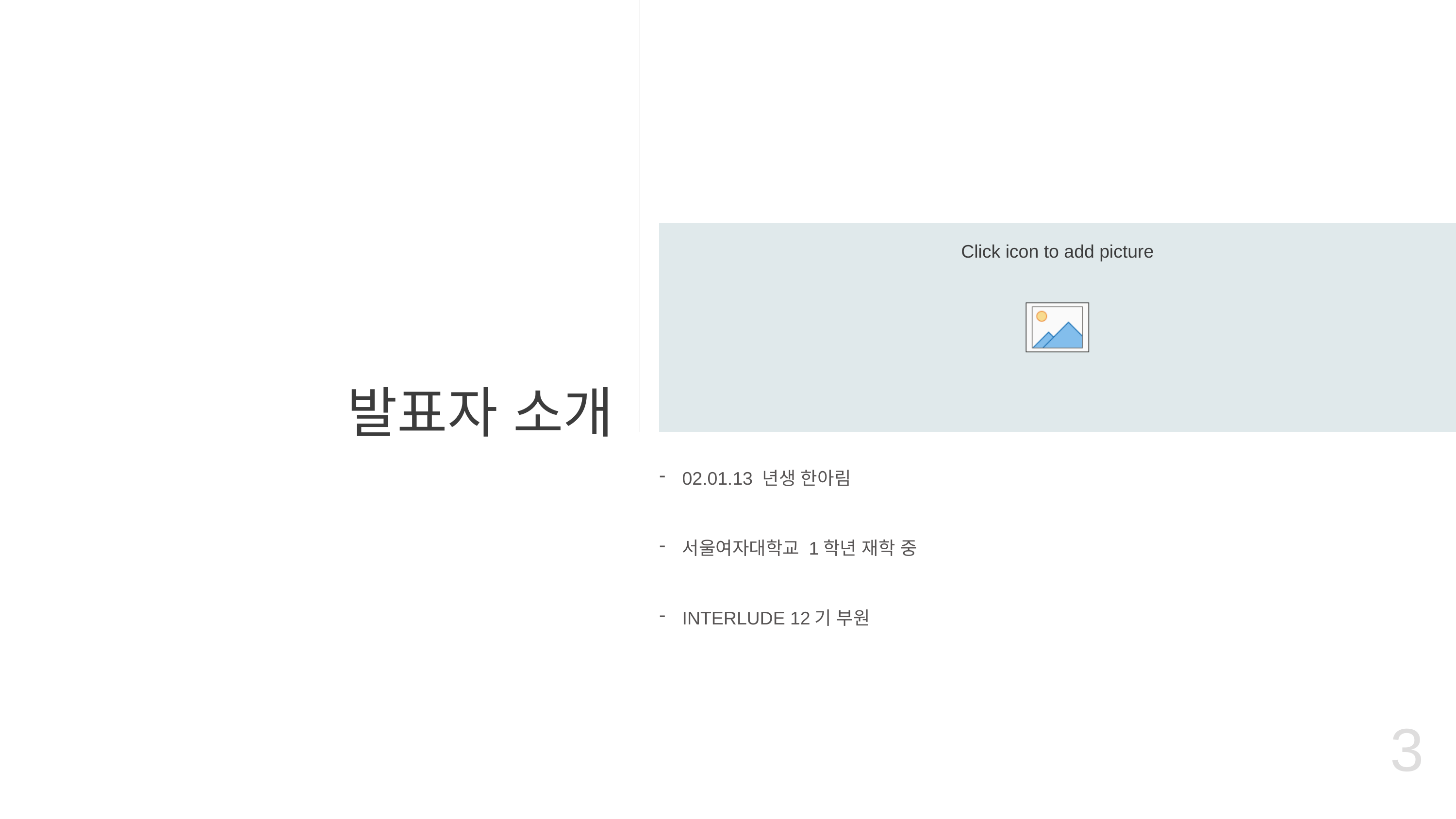

# 발표자 소개
02.01.13 년생 한아림

서울여자대학교 1학년 재학 중

INTERLUDE 12기 부원
3